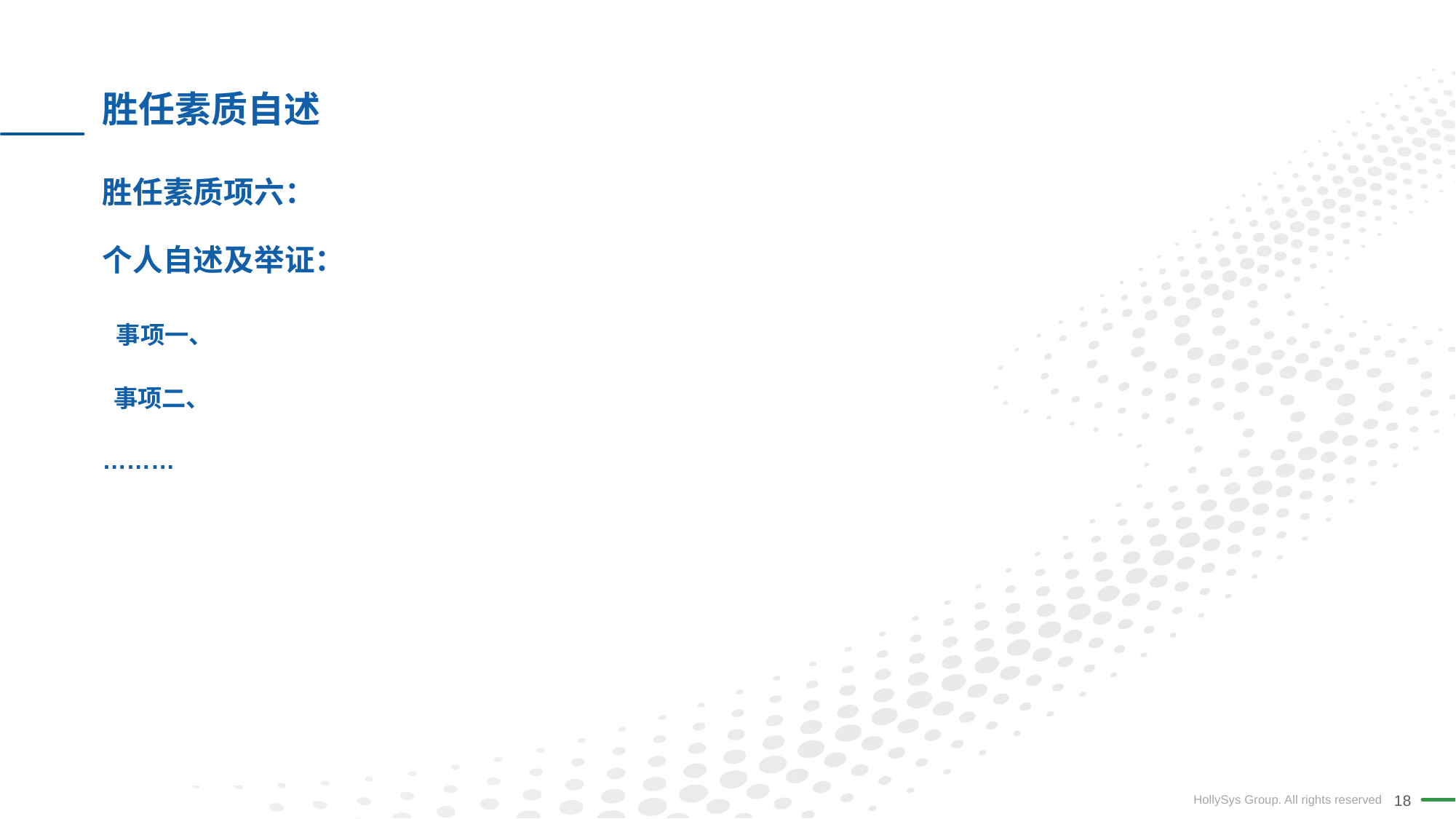

# 胜任素质自述
胜任素质项六：
个人自述及举证：
 事项一、
 事项二、
………